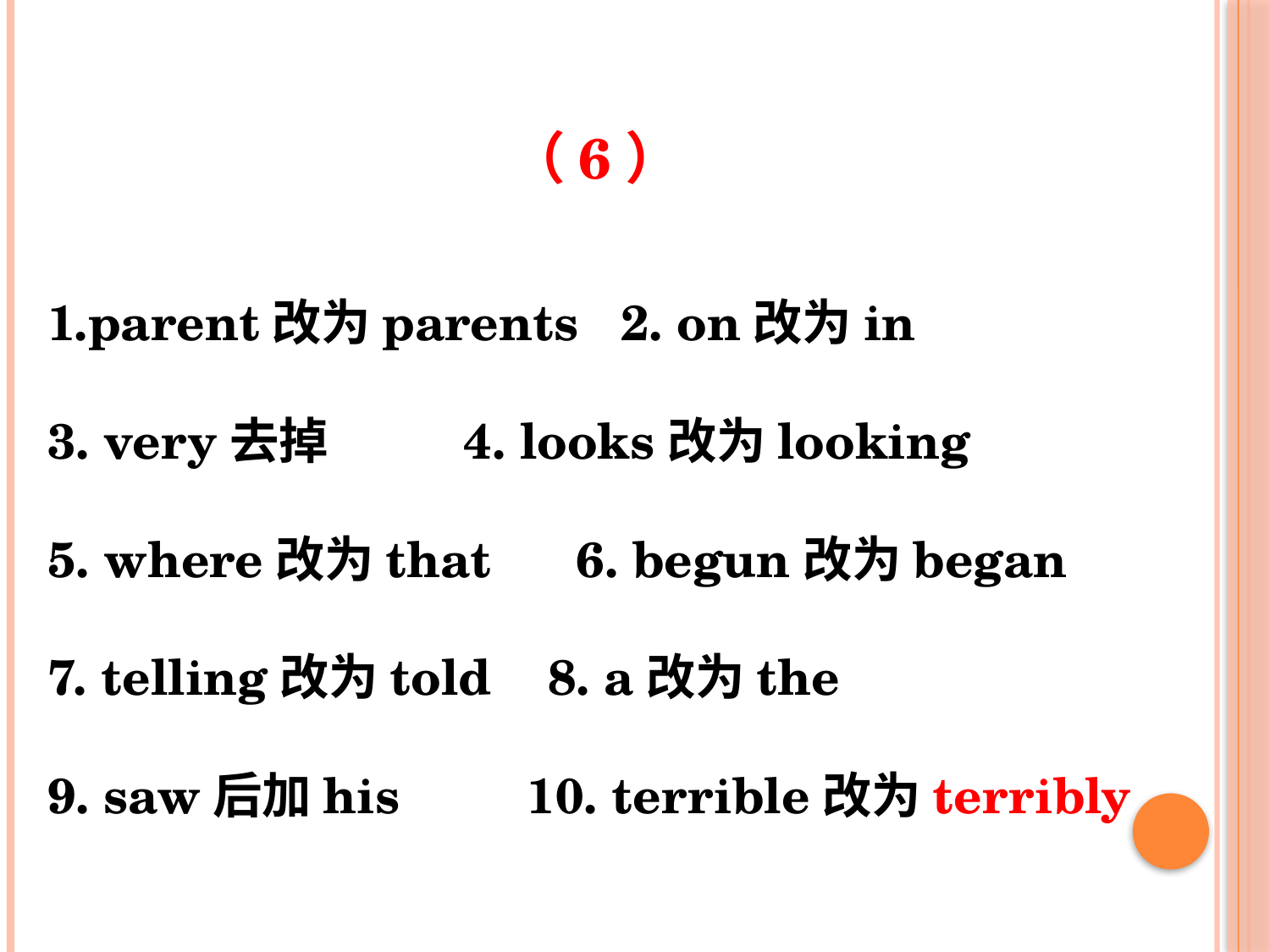

# （6）
1.parent改为parents   2. on改为in
3. very去掉           4. looks改为looking
5. where改为that      6. begun改为began
7. telling改为told    8. a改为the
9. saw后加his         10. terrible改为terribly